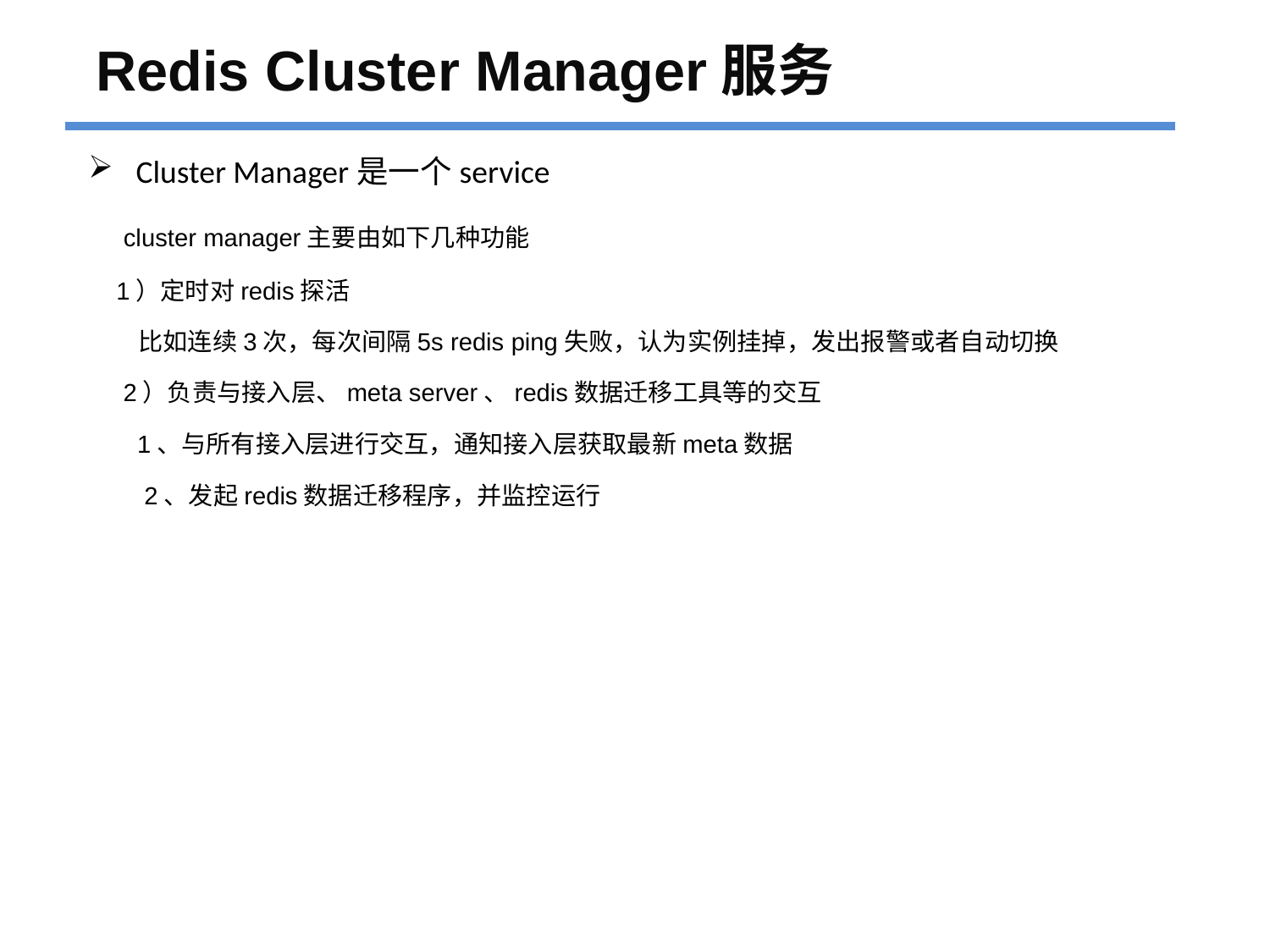

Redis Cluster Manager服务
Cluster Manager是一个service
     cluster manager主要由如下几种功能
    1）定时对redis探活
        比如连续3次，每次间隔5s redis ping失败，认为实例挂掉，发出报警或者自动切换
     2）负责与接入层、meta server、redis数据迁移工具等的交互
       1、与所有接入层进行交互，通知接入层获取最新meta数据
        2、发起redis数据迁移程序，并监控运行